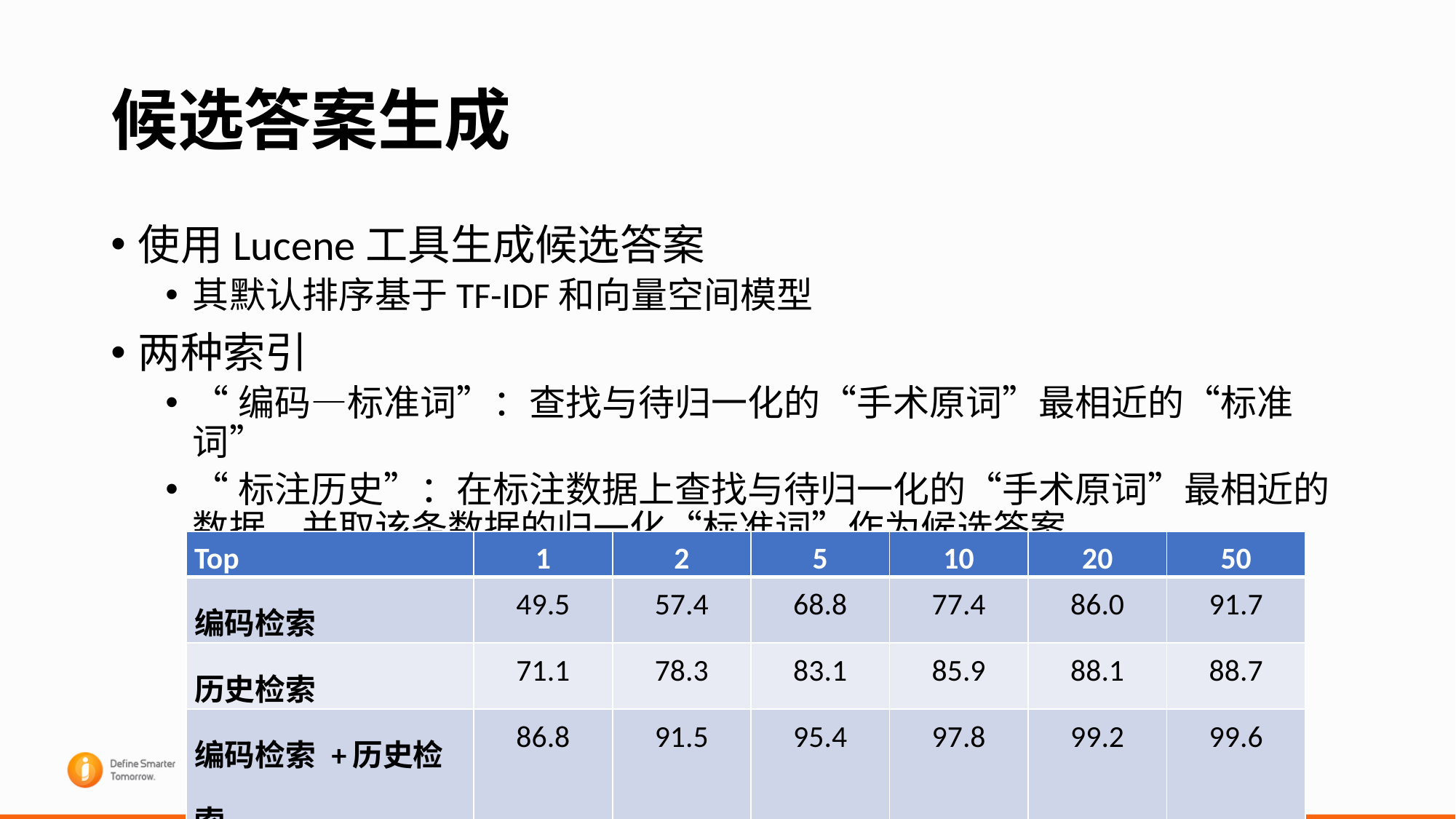

# 候选答案生成
使用Lucene工具生成候选答案
其默认排序基于TF-IDF和向量空间模型
两种索引
“编码—标准词”：查找与待归一化的“手术原词”最相近的“标准词”
“标注历史”：在标注数据上查找与待归一化的“手术原词”最相近的数据，并取该条数据的归一化“标准词”作为候选答案

| Top | 1 | 2 | 5 | 10 | 20 | 50 |
| --- | --- | --- | --- | --- | --- | --- |
| 编码检索 | 49.5 | 57.4 | 68.8 | 77.4 | 86.0 | 91.7 |
| 历史检索 | 71.1 | 78.3 | 83.1 | 85.9 | 88.1 | 88.7 |
| 编码检索 +历史检索 | 86.8 | 91.5 | 95.4 | 97.8 | 99.2 | 99.6 |